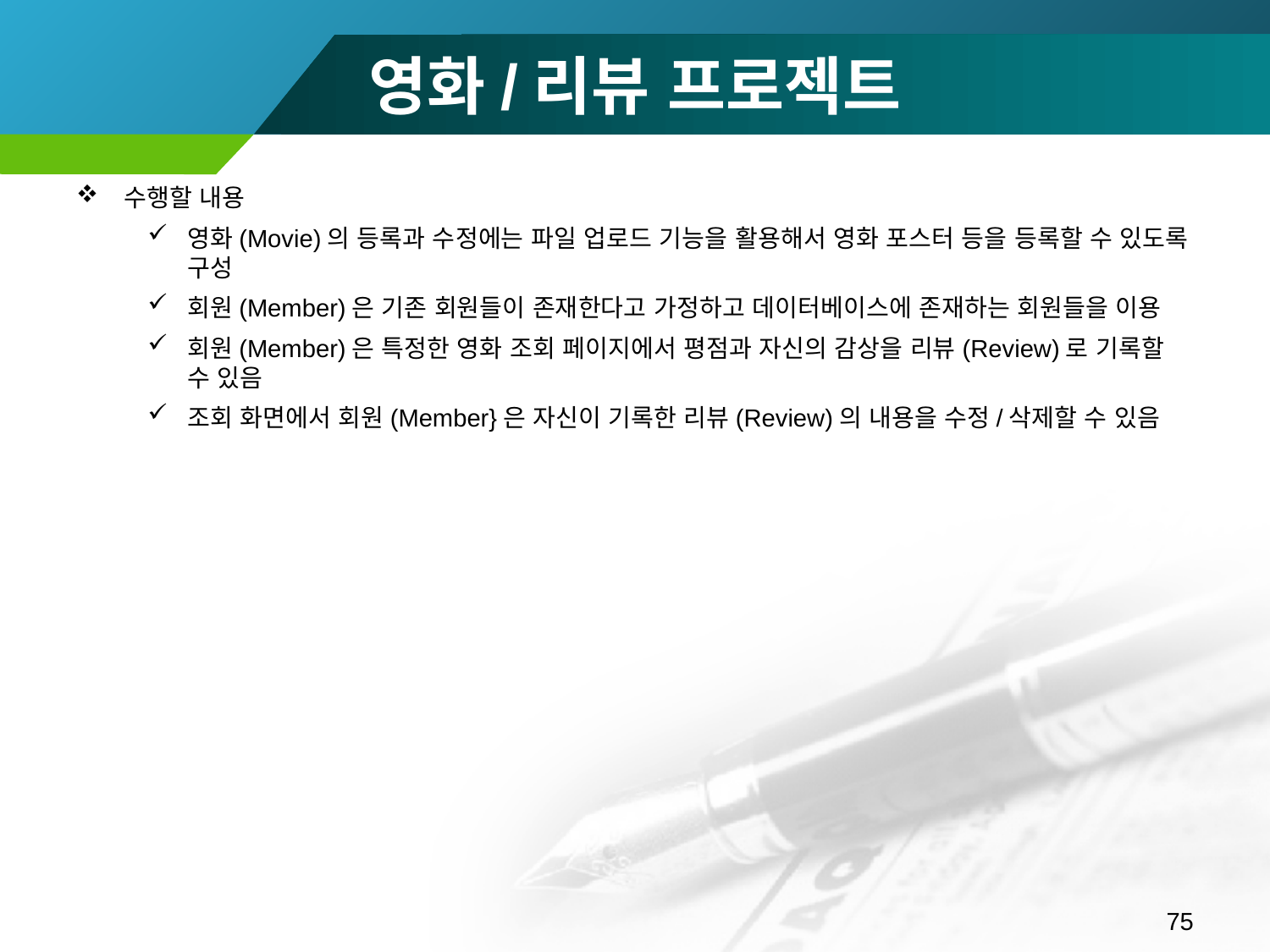

# 영화/리뷰 프로젝트
수행할 내용
영화(Movie)의 등록과 수정에는 파일 업로드 기능을 활용해서 영화 포스터 등을 등록할 수 있도록 구성
회원(Member)은 기존 회원들이 존재한다고 가정하고 데이터베이스에 존재하는 회원들을 이용
회원(Member)은 특정한 영화 조회 페이지에서 평점과 자신의 감상을 리뷰(Review)로 기록할 수 있음
조회 화면에서 회원(Member}은 자신이 기록한 리뷰(Review)의 내용을 수정/삭제할 수 있음
75